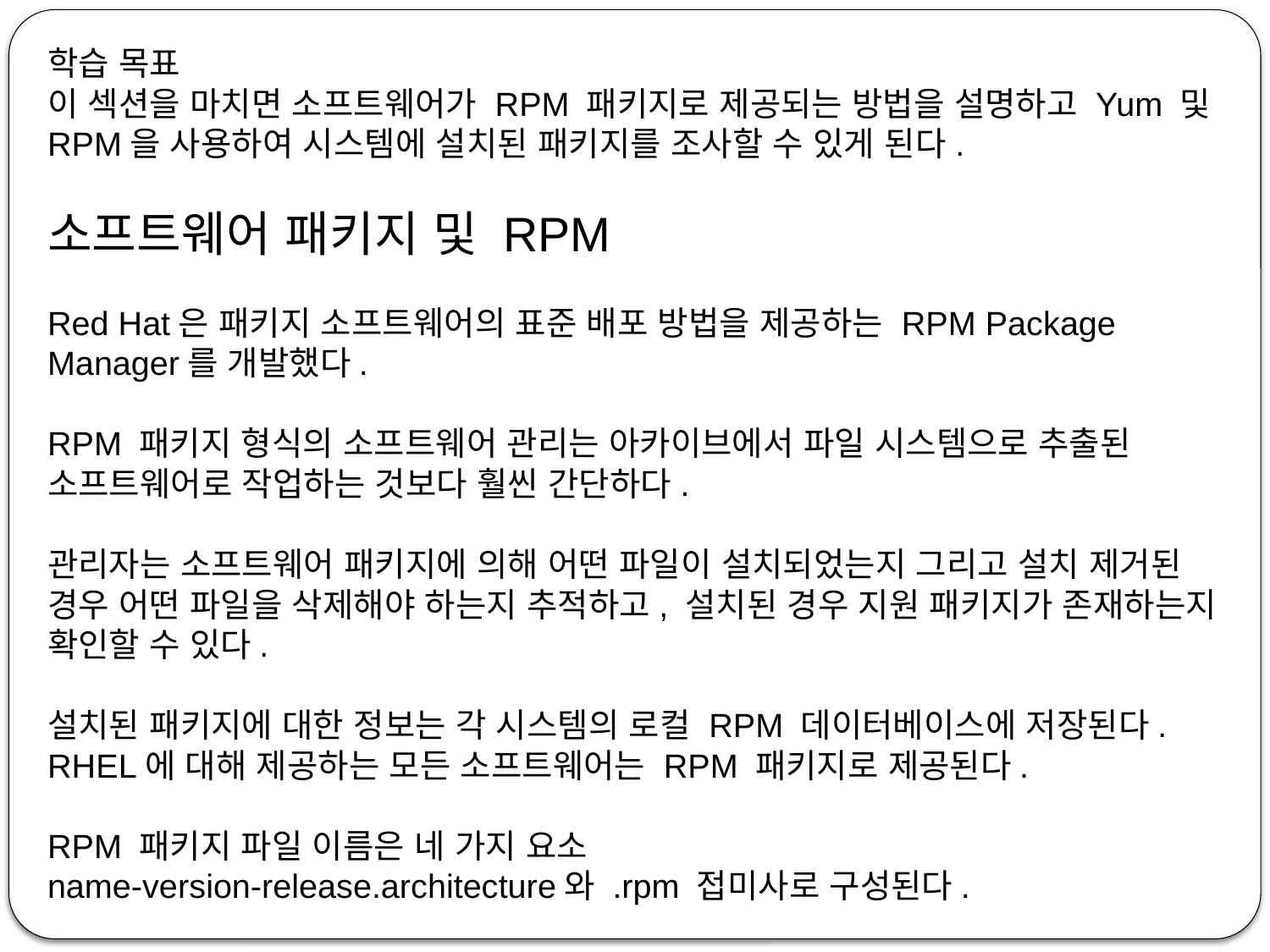

학습 목표
이 섹션을 마치면 소프트웨어가 RPM 패키지로 제공되는 방법을 설명하고 Yum 및 RPM을 사용하여 시스템에 설치된 패키지를 조사할 수 있게 된다.

소프트웨어 패키지 및 RPM

Red Hat은 패키지 소프트웨어의 표준 배포 방법을 제공하는 RPM Package Manager를 개발했다.

RPM 패키지 형식의 소프트웨어 관리는 아카이브에서 파일 시스템으로 추출된 소프트웨어로 작업하는 것보다 훨씬 간단하다.

관리자는 소프트웨어 패키지에 의해 어떤 파일이 설치되었는지 그리고 설치 제거된 경우 어떤 파일을 삭제해야 하는지 추적하고, 설치된 경우 지원 패키지가 존재하는지 확인할 수 있다.

설치된 패키지에 대한 정보는 각 시스템의 로컬 RPM 데이터베이스에 저장된다. RHEL에 대해 제공하는 모든 소프트웨어는 RPM 패키지로 제공된다.

RPM 패키지 파일 이름은 네 가지 요소
name-version-release.architecture와 .rpm 접미사로 구성된다.